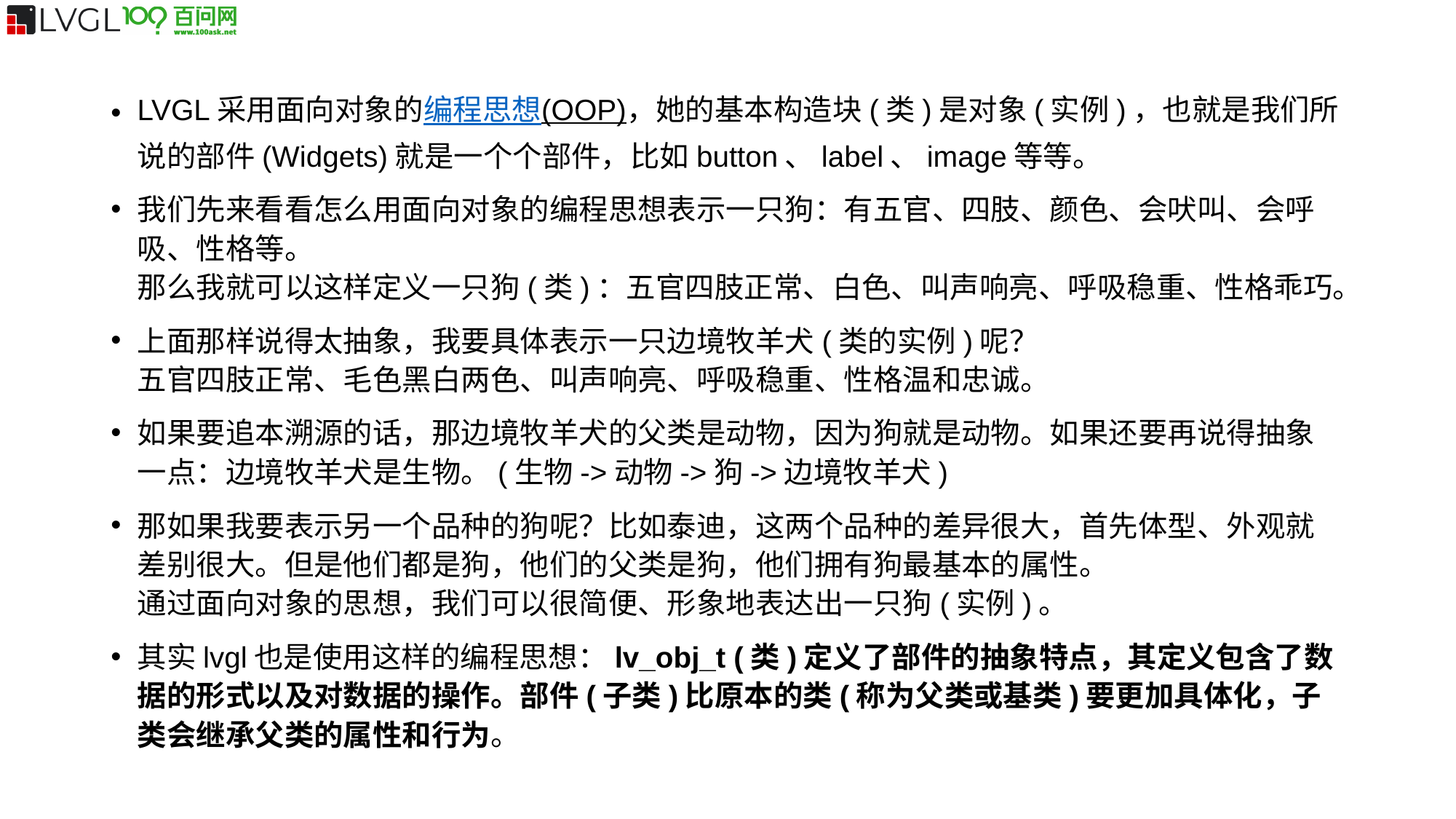

LVGL采用面向对象的编程思想(OOP)，她的基本构造块(类)是对象(实例)，也就是我们所说的部件(Widgets)就是一个个部件，比如button、label、image等等。
我们先来看看怎么用面向对象的编程思想表示一只狗：有五官、四肢、颜色、会吠叫、会呼吸、性格等。
那么我就可以这样定义一只狗(类)：五官四肢正常、白色、叫声响亮、呼吸稳重、性格乖巧。
上面那样说得太抽象，我要具体表示一只边境牧羊犬(类的实例)呢？
五官四肢正常、毛色黑白两色、叫声响亮、呼吸稳重、性格温和忠诚。
如果要追本溯源的话，那边境牧羊犬的父类是动物，因为狗就是动物。如果还要再说得抽象一点：边境牧羊犬是生物。(生物->动物->狗->边境牧羊犬)
那如果我要表示另一个品种的狗呢？比如泰迪，这两个品种的差异很大，首先体型、外观就差别很大。但是他们都是狗，他们的父类是狗，他们拥有狗最基本的属性。
通过面向对象的思想，我们可以很简便、形象地表达出一只狗(实例)。
其实lvgl也是使用这样的编程思想：lv_obj_t (类)定义了部件的抽象特点，其定义包含了数据的形式以及对数据的操作。部件(子类)比原本的类(称为父类或基类)要更加具体化，子类会继承父类的属性和行为。